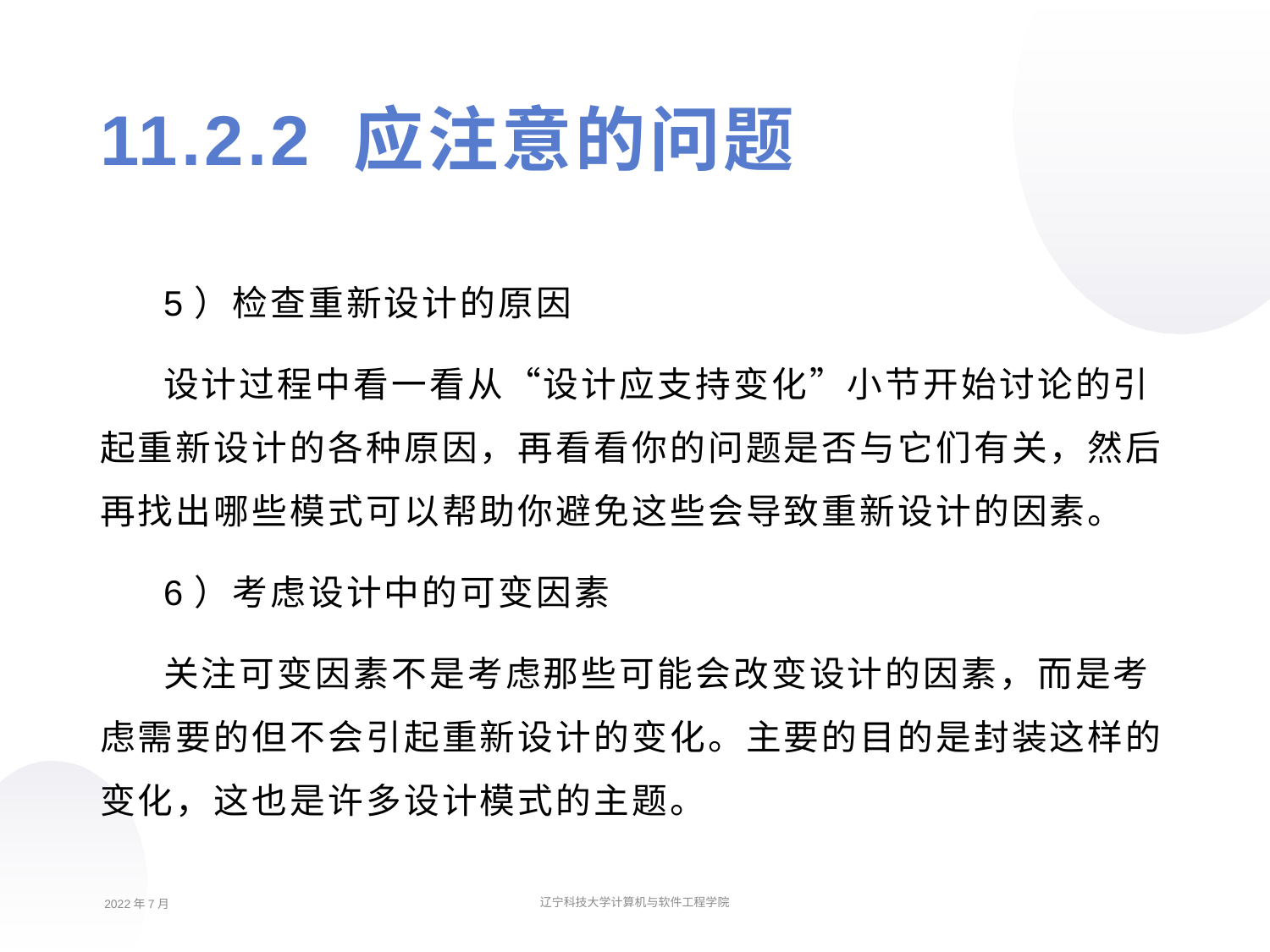

11.2.2 应注意的问题
5）检查重新设计的原因
设计过程中看一看从“设计应支持变化”小节开始讨论的引起重新设计的各种原因，再看看你的问题是否与它们有关，然后再找出哪些模式可以帮助你避免这些会导致重新设计的因素。
6）考虑设计中的可变因素
关注可变因素不是考虑那些可能会改变设计的因素，而是考虑需要的但不会引起重新设计的变化。主要的目的是封装这样的变化，这也是许多设计模式的主题。

2022年7月
辽宁科技大学计算机与软件工程学院
31